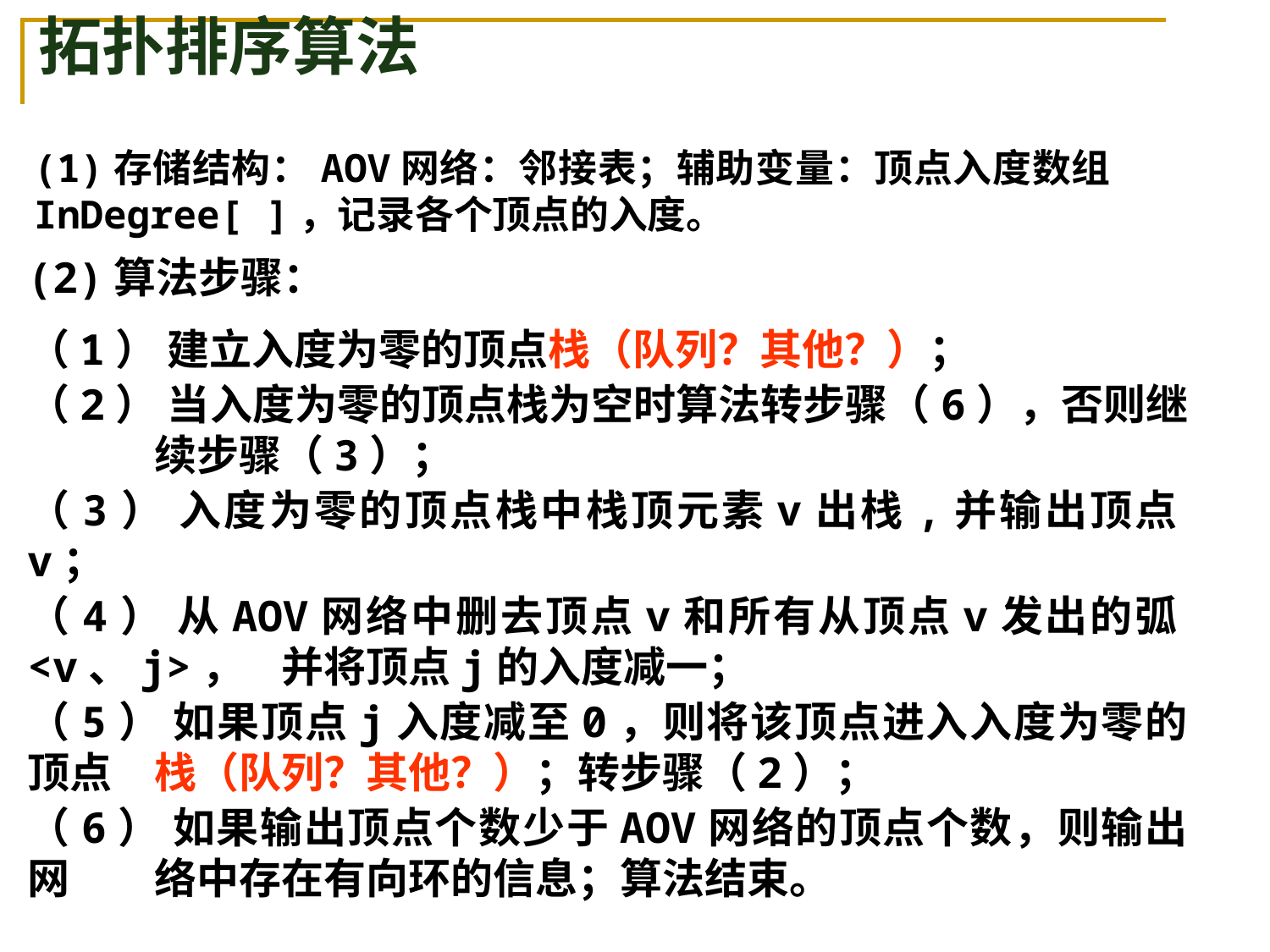

拓扑排序算法
(1)存储结构：AOV网络：邻接表；辅助变量：顶点入度数组InDegree[ ]，记录各个顶点的入度。
(2)算法步骤：
（1） 建立入度为零的顶点栈（队列？其他？）；
（2） 当入度为零的顶点栈为空时算法转步骤（6），否则继	续步骤（3）；
（3） 入度为零的顶点栈中栈顶元素v出栈,并输出顶点v；
（4） 从AOV网络中删去顶点v和所有从顶点v发出的弧<v、j>，	并将顶点j的入度减一；
（5） 如果顶点j入度减至0，则将该顶点进入入度为零的顶点	栈（队列？其他？）；转步骤（2）；
（6） 如果输出顶点个数少于AOV网络的顶点个数，则输出网	络中存在有向环的信息；算法结束。